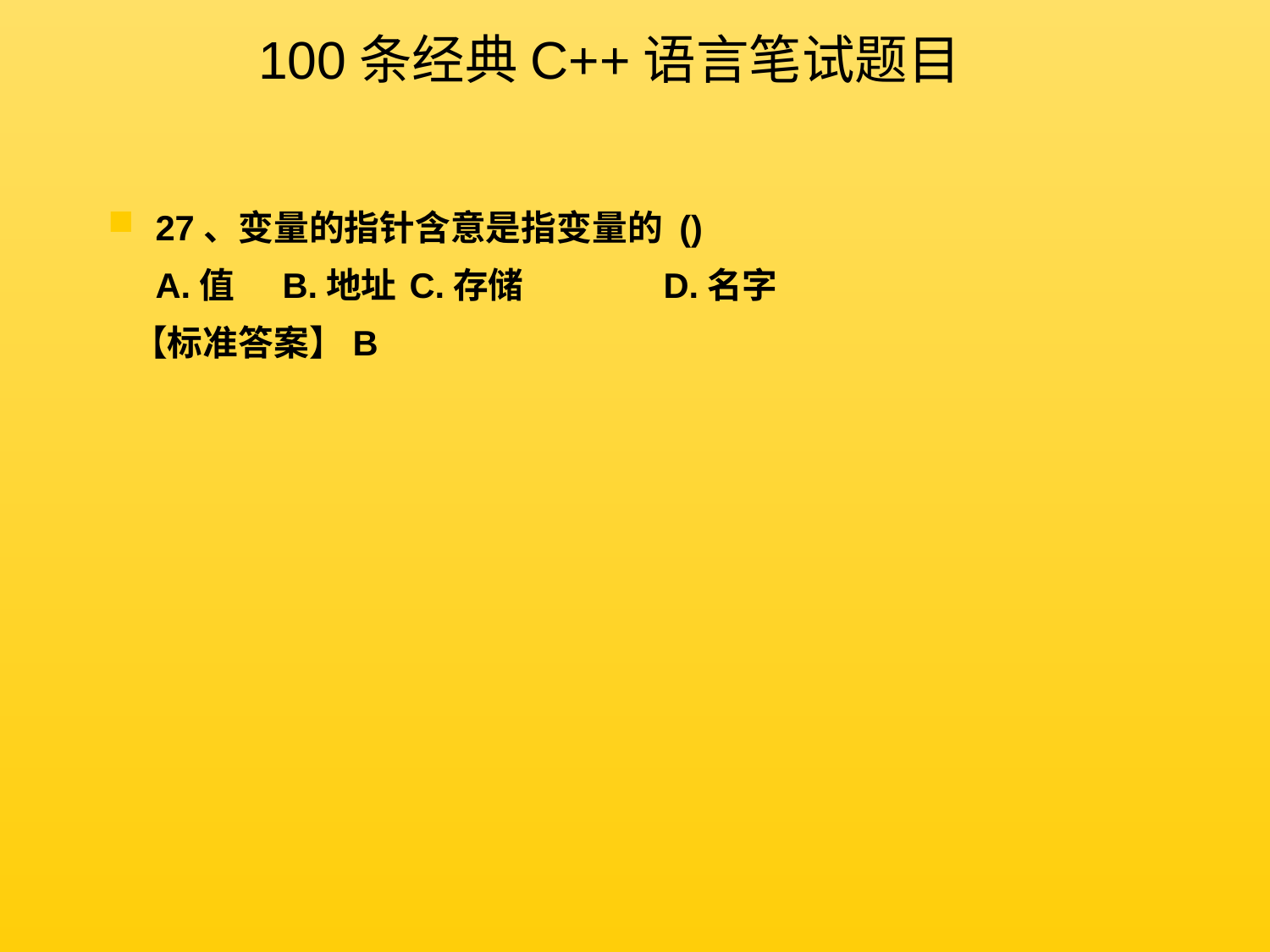

100条经典C++语言笔试题目
27、变量的指针含意是指变量的 ()
	A.值  	B.地址 	C.存储  	D.名字
  【标准答案】B